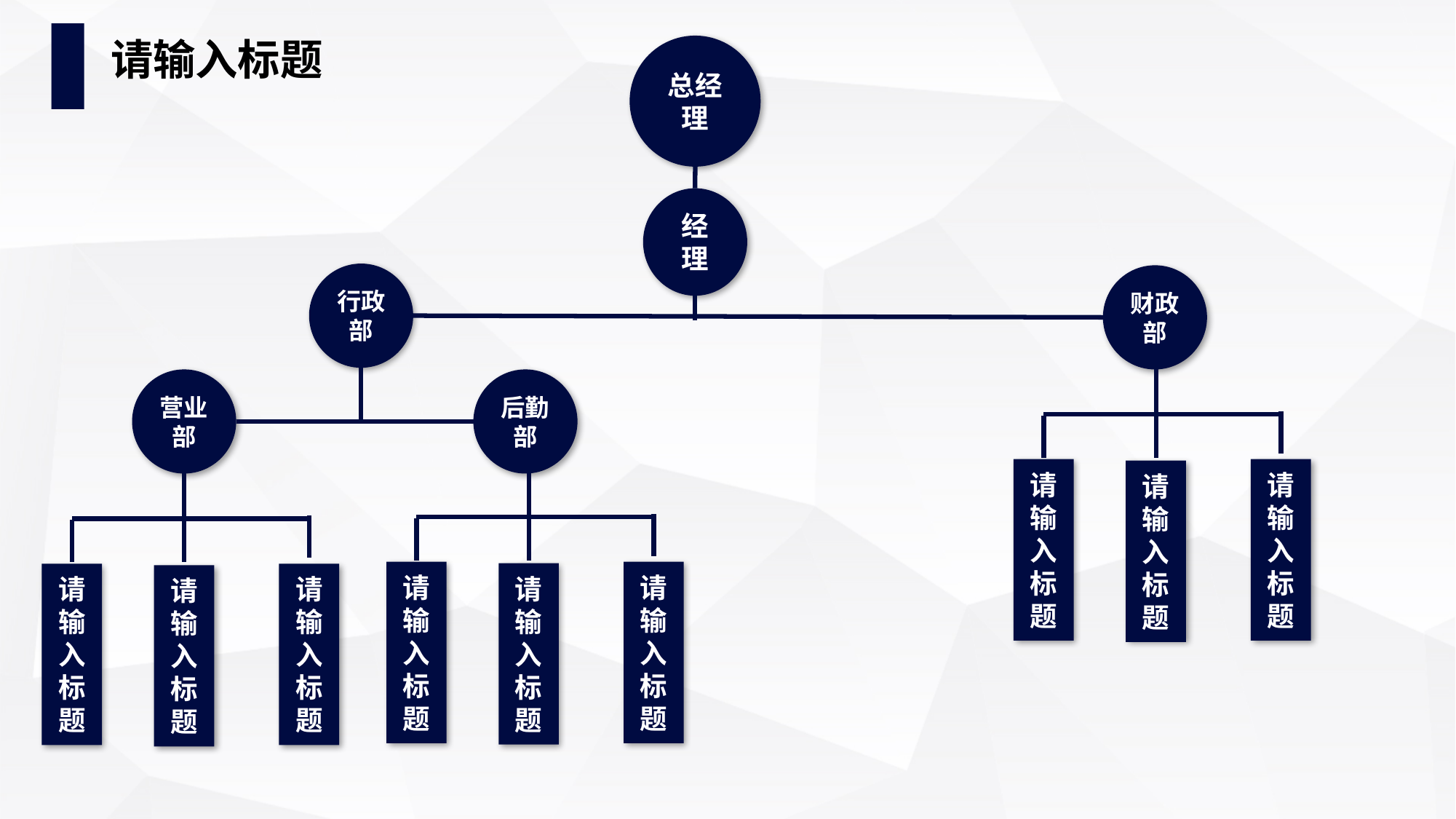

# 请输入标题
总经理
经理
行政部
财政部
营业部
后勤部
请输入标题
请输入标题
请输入标题
请输入标题
请输入标题
请输入标题
请输入标题
请输入标题
请输入标题